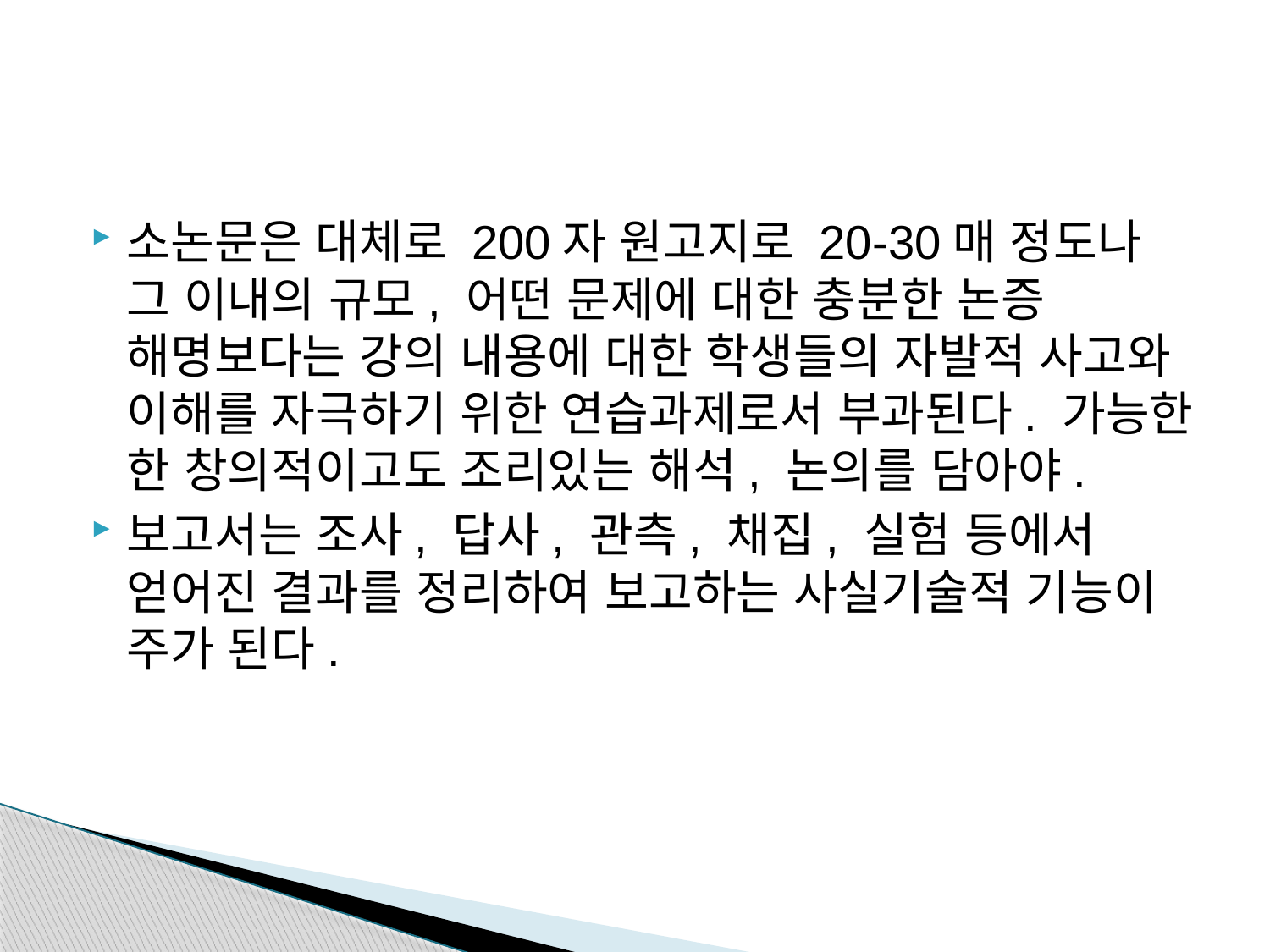

#
소논문은 대체로 200자 원고지로 20-30매 정도나 그 이내의 규모, 어떤 문제에 대한 충분한 논증 해명보다는 강의 내용에 대한 학생들의 자발적 사고와 이해를 자극하기 위한 연습과제로서 부과된다. 가능한 한 창의적이고도 조리있는 해석, 논의를 담아야.
보고서는 조사, 답사, 관측, 채집, 실험 등에서 얻어진 결과를 정리하여 보고하는 사실기술적 기능이 주가 된다.